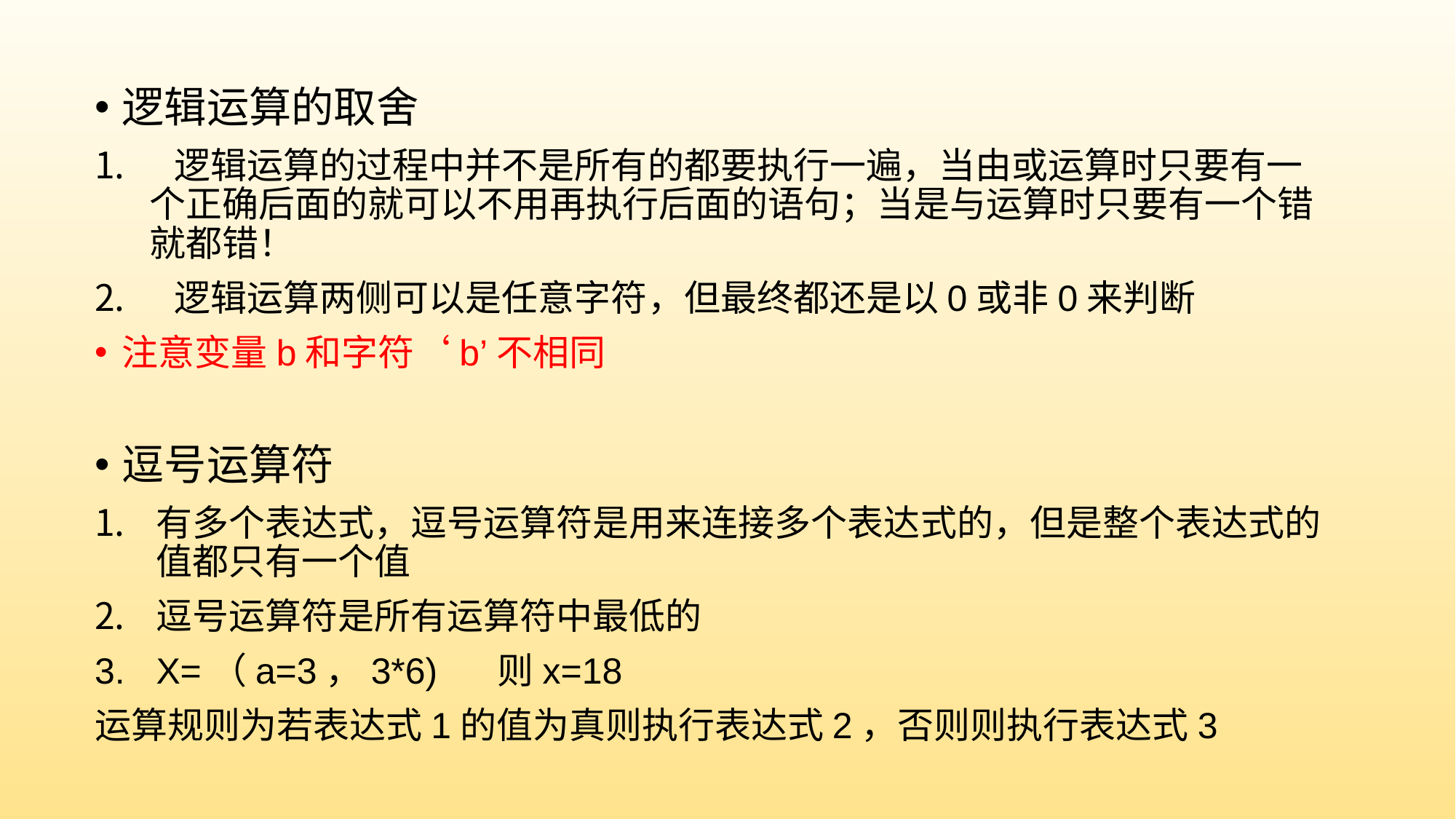

逻辑运算的取舍
  逻辑运算的过程中并不是所有的都要执行一遍，当由或运算时只要有一个正确后面的就可以不用再执行后面的语句；当是与运算时只要有一个错就都错！
  逻辑运算两侧可以是任意字符，但最终都还是以0或非0来判断
注意变量b和字符‘b’不相同

逗号运算符
有多个表达式，逗号运算符是用来连接多个表达式的，但是整个表达式的值都只有一个值
逗号运算符是所有运算符中最低的
X=（a=3，3*6)     则x=18
运算规则为若表达式1的值为真则执行表达式2，否则则执行表达式3